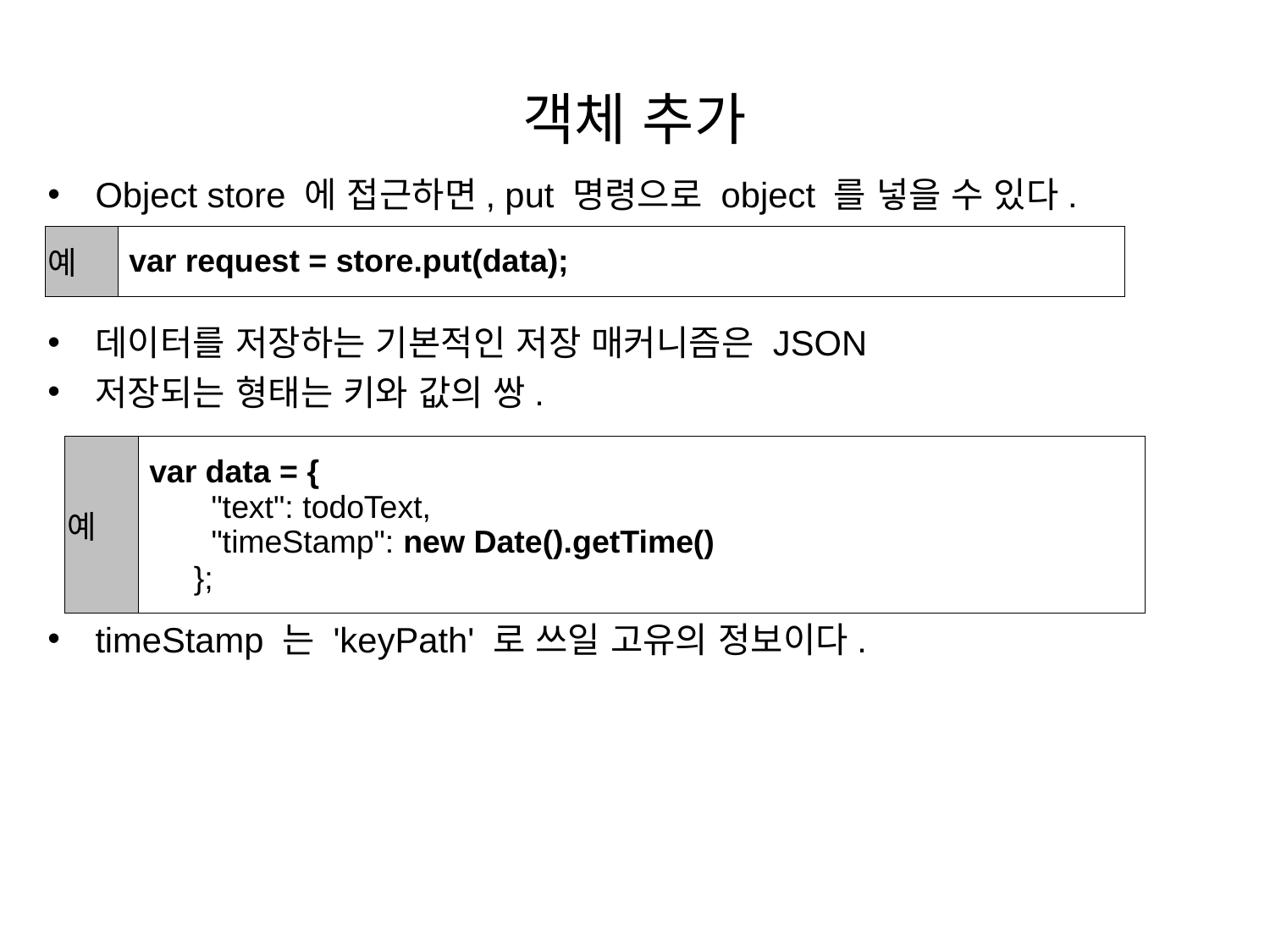

# 객체 추가
Object store 에 접근하면, put 명령으로 object 를 넣을 수 있다.

데이터를 저장하는 기본적인 저장 매커니즘은 JSON
저장되는 형태는 키와 값의 쌍.

timeStamp 는 'keyPath' 로 쓰일 고유의 정보이다.
| 예 | var request = store.put(data); |
| --- | --- |
| 예 | var data = { "text": todoText, "timeStamp": new Date().getTime() }; |
| --- | --- |